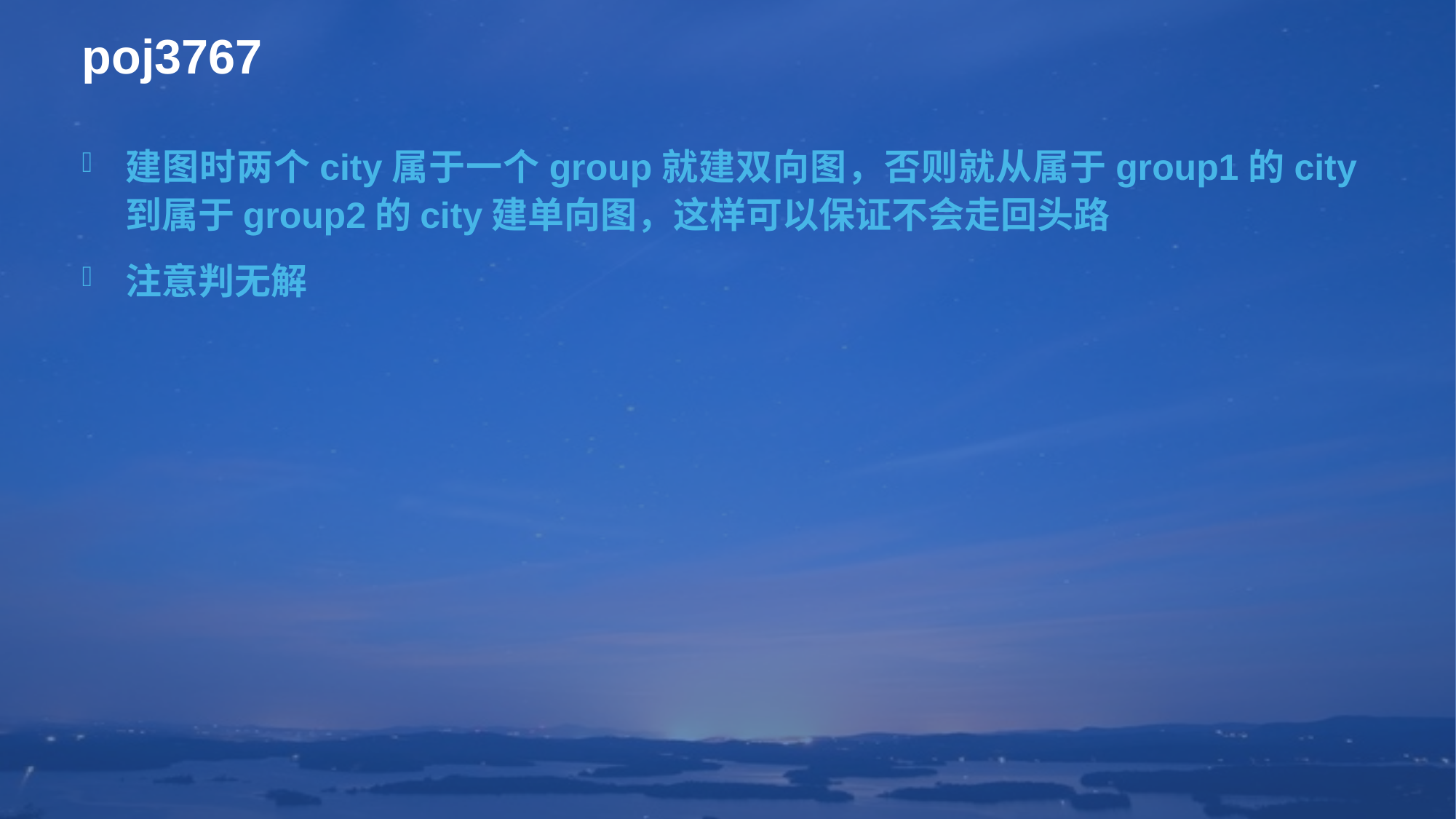

# poj3767
建图时两个city属于一个group就建双向图，否则就从属于group1的city到属于group2的city建单向图，这样可以保证不会走回头路
注意判无解